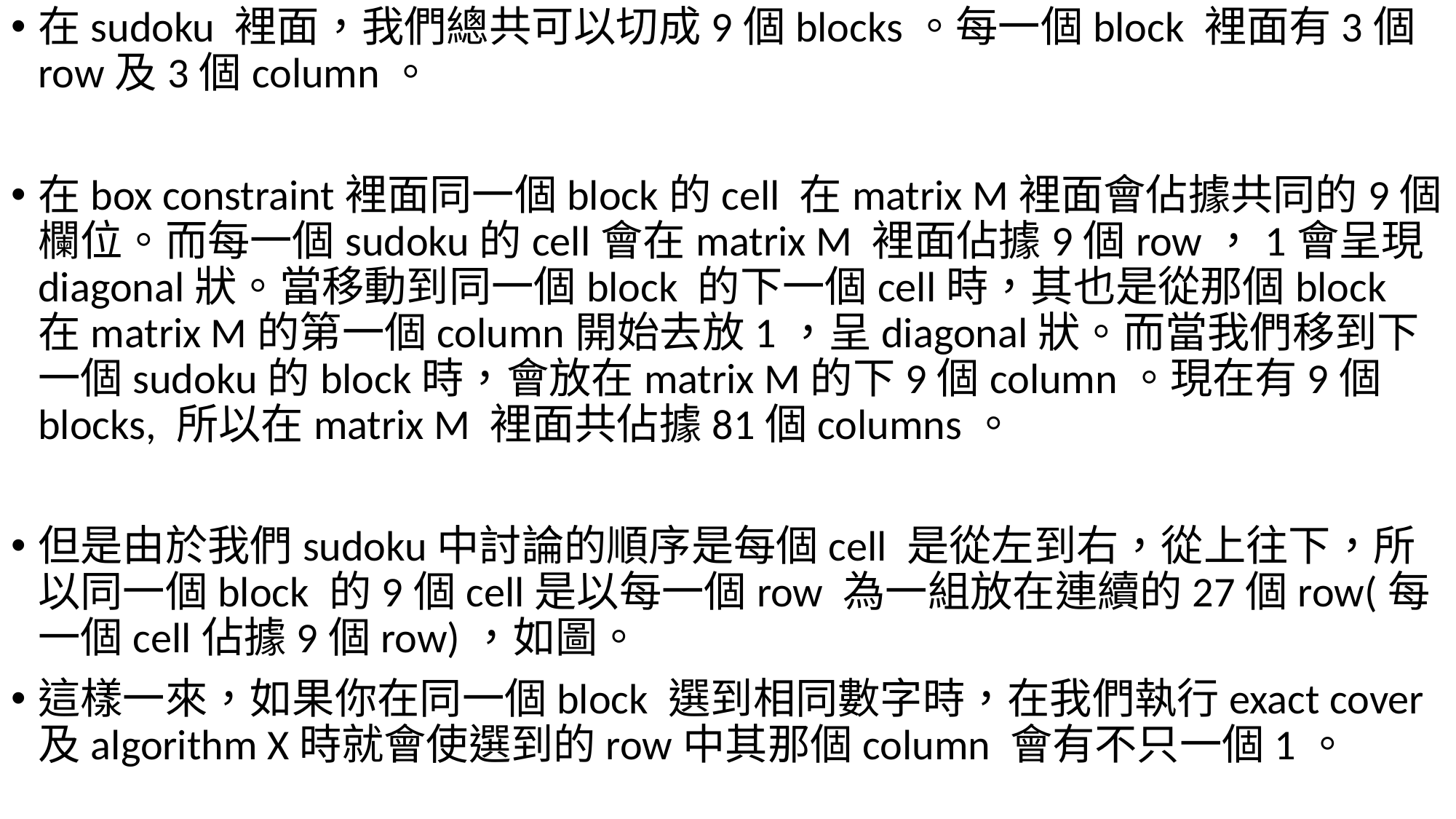

在sudoku 裡面，我們總共可以切成9個blocks。每一個block 裡面有3個row及3個column。

在box constraint裡面同一個block的cell 在matrix M裡面會佔據共同的9個欄位。而每一個sudoku的cell會在matrix M 裡面佔據9個row，1會呈現diagonal狀。當移動到同一個block 的下一個cell時，其也是從那個block 在matrix M的第一個column開始去放1，呈diagonal狀。而當我們移到下一個sudoku的block時，會放在matrix M的下9個column。現在有9個blocks, 所以在matrix M 裡面共佔據81個columns。

但是由於我們sudoku中討論的順序是每個cell 是從左到右，從上往下，所以同一個block 的9個cell是以每一個row 為一組放在連續的27個row(每一個cell佔據9個row)，如圖。
這樣一來，如果你在同一個block 選到相同數字時，在我們執行exact cover 及algorithm X時就會使選到的row中其那個column 會有不只一個1。